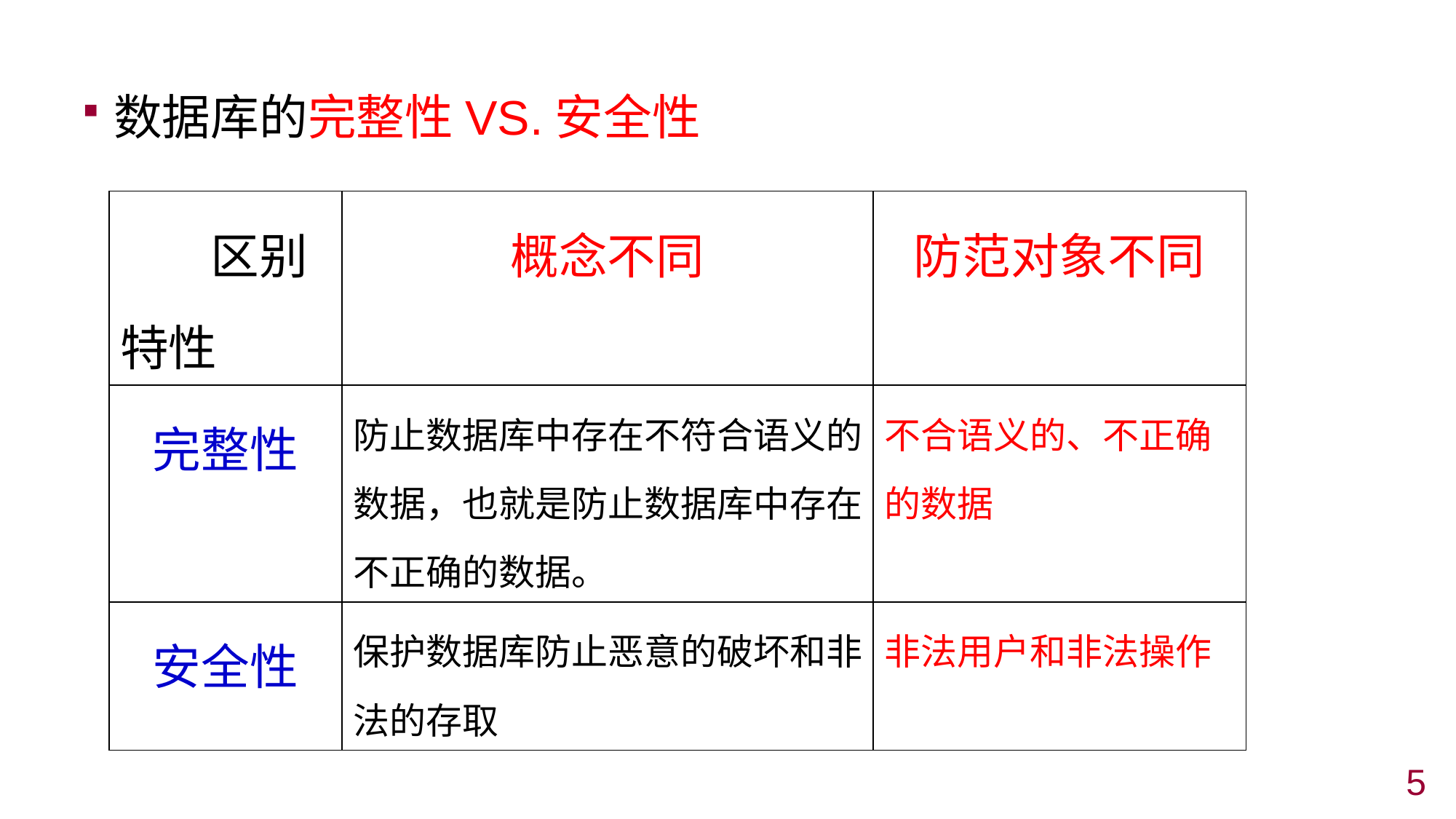

数据库的完整性VS.安全性
| 区别 特性 | 概念不同 | 防范对象不同 |
| --- | --- | --- |
| 完整性 | 防止数据库中存在不符合语义的数据，也就是防止数据库中存在不正确的数据。 | 不合语义的、不正确的数据 |
| 安全性 | 保护数据库防止恶意的破坏和非法的存取 | 非法用户和非法操作 |
5